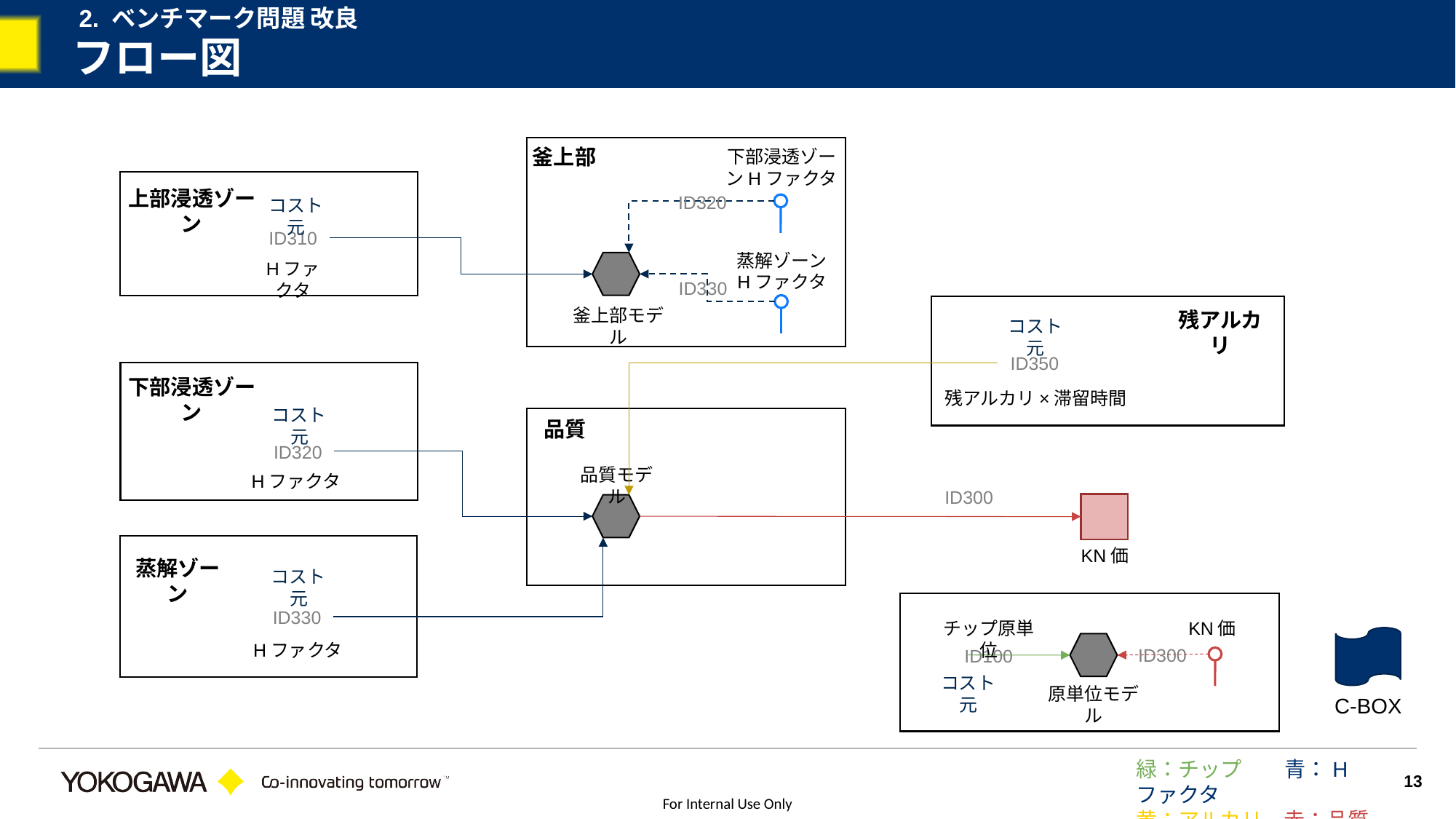

2. ベンチマーク問題 改良
# フロー図

釜上部
下部浸透ゾーンHファクタ

上部浸透ゾーン
ID320
コスト元

ID310
蒸解ゾーン
Hファクタ
Hファクタ

ID330

釜上部モデル
残アルカリ
コスト元
ID350

下部浸透ゾーン
残アルカリ×滞留時間
コスト元

品質
ID320
品質モデル
Hファクタ
ID300

KN価
蒸解ゾーン
コスト元

ID330
チップ原単位
KN価

Hファクタ

ID300
ID100

コスト元
原単位モデル
C-BOX
緑：チップ　　青：Hファクタ
黄：アルカリ　赤：品質
13